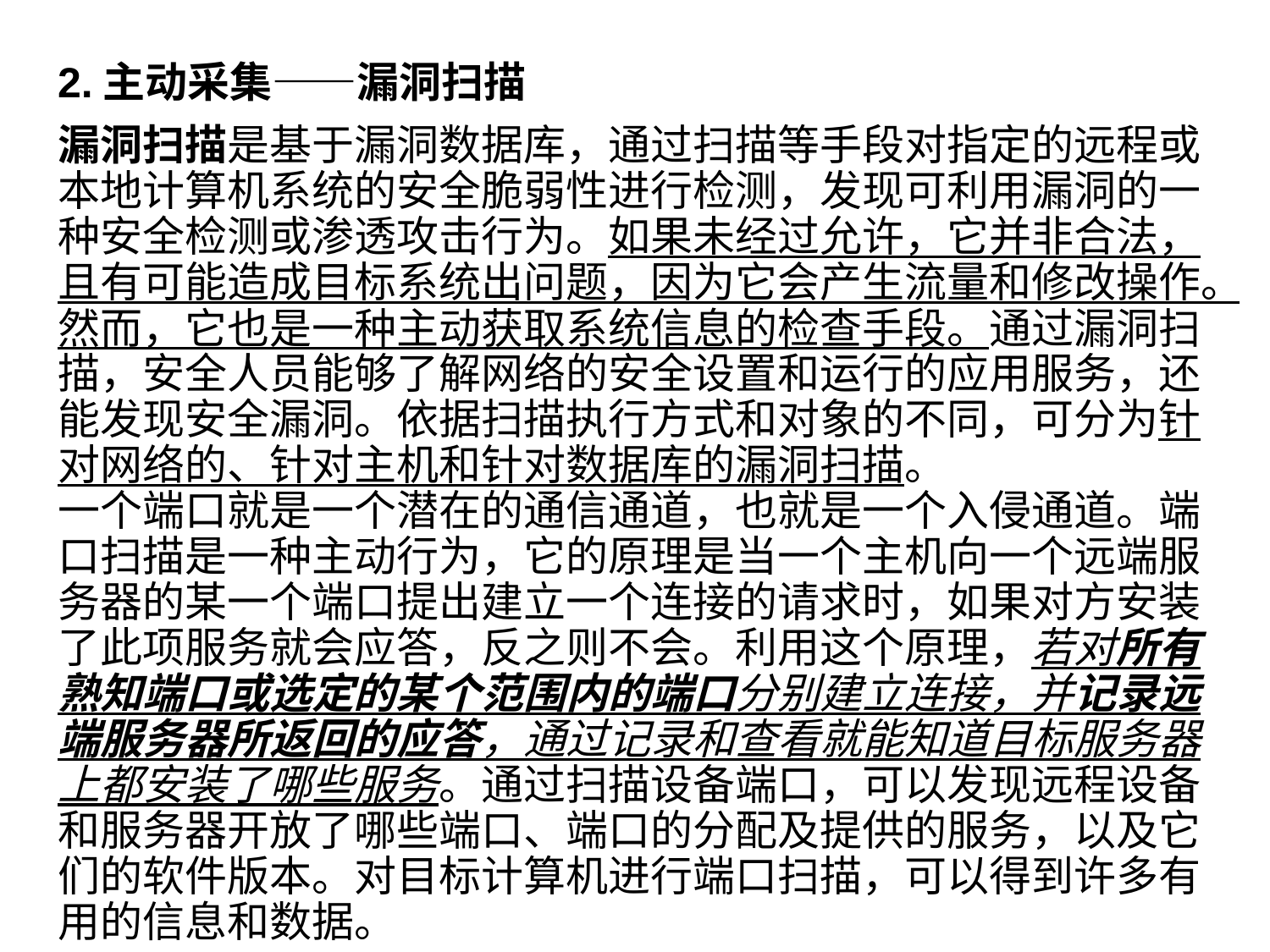

2.主动采集——漏洞扫描
漏洞扫描是基于漏洞数据库，通过扫描等手段对指定的远程或本地计算机系统的安全脆弱性进行检测，发现可利用漏洞的一种安全检测或渗透攻击行为。如果未经过允许，它并非合法，且有可能造成目标系统出问题，因为它会产生流量和修改操作。然而，它也是一种主动获取系统信息的检查手段。通过漏洞扫描，安全人员能够了解网络的安全设置和运行的应用服务，还能发现安全漏洞。依据扫描执行方式和对象的不同，可分为针对网络的、针对主机和针对数据库的漏洞扫描。
一个端口就是一个潜在的通信通道，也就是一个入侵通道。端口扫描是一种主动行为，它的原理是当一个主机向一个远端服务器的某一个端口提出建立一个连接的请求时，如果对方安装了此项服务就会应答，反之则不会。利用这个原理，若对所有熟知端口或选定的某个范围内的端口分别建立连接，并记录远端服务器所返回的应答，通过记录和查看就能知道目标服务器上都安装了哪些服务。通过扫描设备端口，可以发现远程设备和服务器开放了哪些端口、端口的分配及提供的服务，以及它们的软件版本。对目标计算机进行端口扫描，可以得到许多有用的信息和数据。